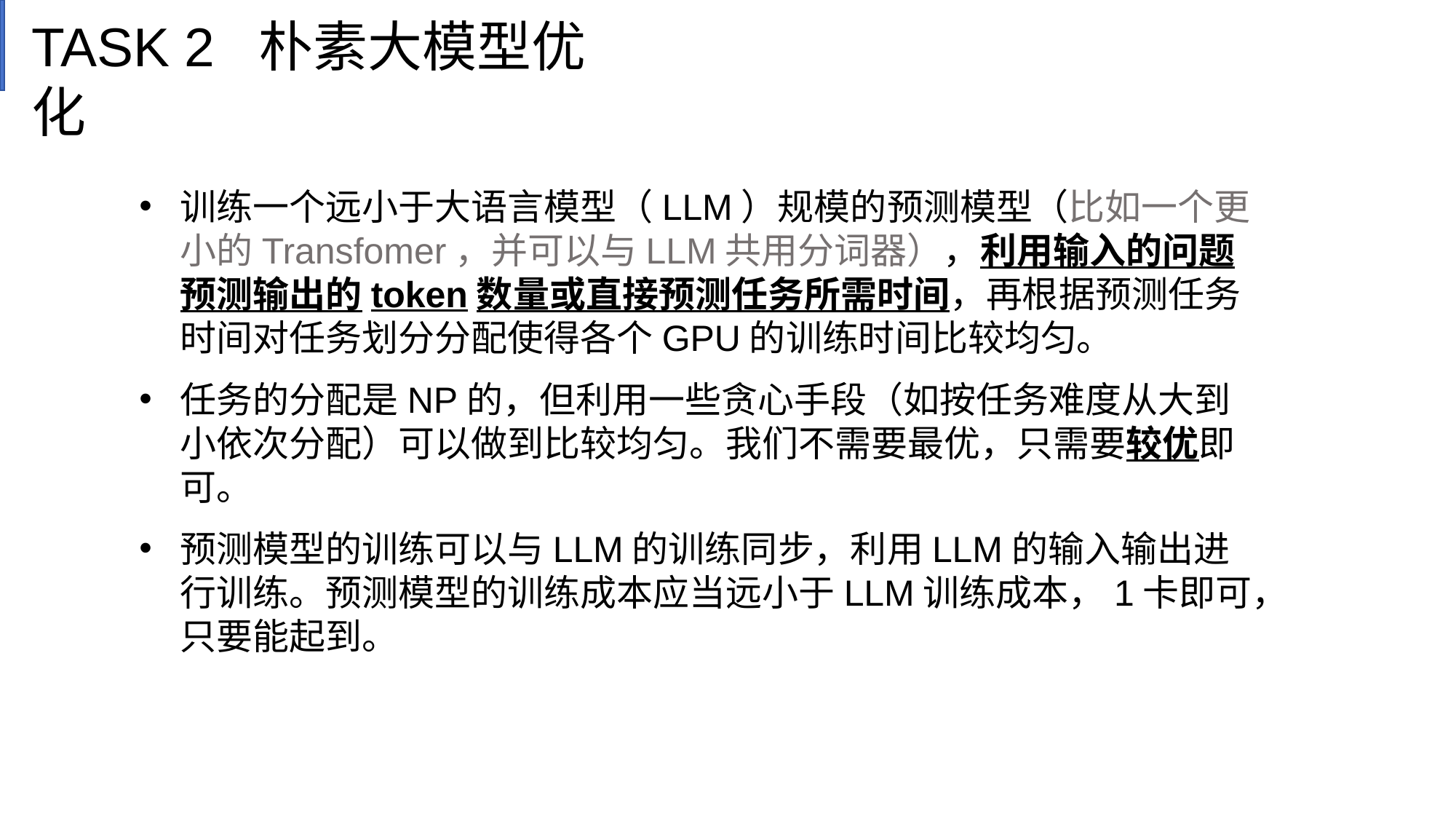

TASK 2  朴素大模型优化
训练一个远小于大语言模型（LLM）规模的预测模型（比如一个更小的Transfomer，并可以与LLM共用分词器），利用输入的问题预测输出的token数量或直接预测任务所需时间，再根据预测任务时间对任务划分分配使得各个GPU的训练时间比较均匀。
任务的分配是NP的，但利用一些贪心手段（如按任务难度从大到小依次分配）可以做到比较均匀。我们不需要最优，只需要较优即可。
预测模型的训练可以与LLM的训练同步，利用LLM的输入输出进行训练。预测模型的训练成本应当远小于LLM训练成本，1卡即可，只要能起到。